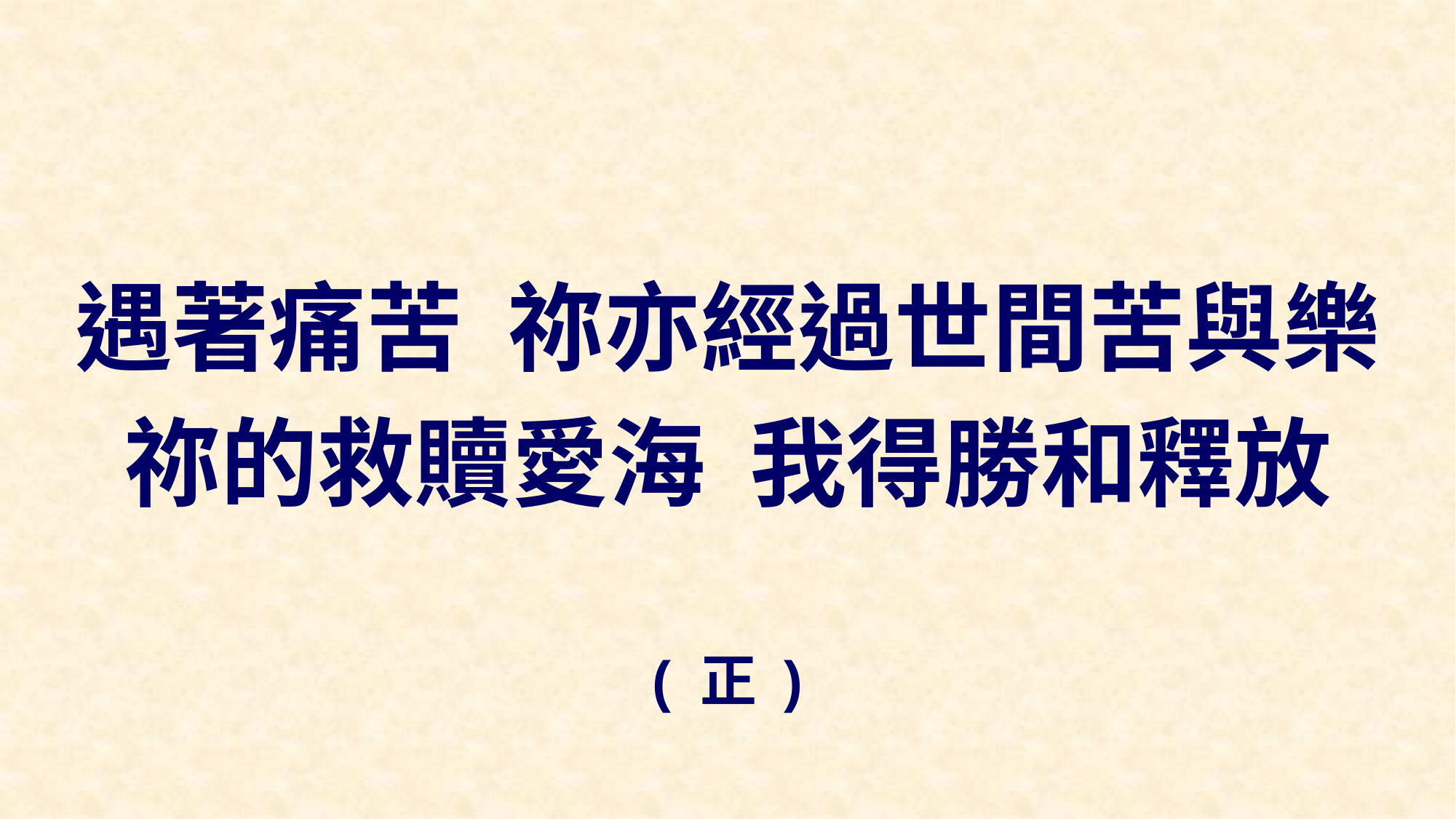

遇著痛苦  祢亦經過世間苦與樂
祢的救贖愛海  我得勝和釋放
( 正 )